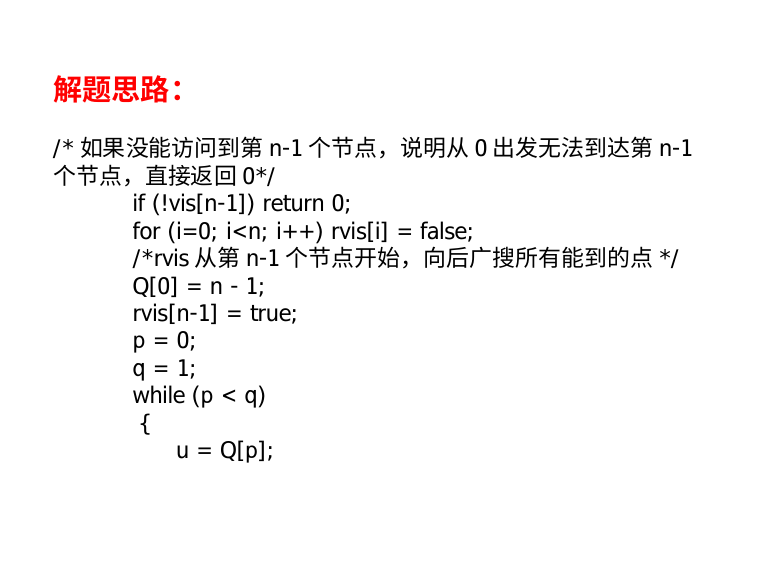

# 解题思路：
/*如果没能访问到第n-1个节点，说明从0出发无法到达第n-1个节点，直接返回0*/
           if (!vis[n-1]) return 0;
           for (i=0; i<n; i++) rvis[i] = false;
           /*rvis从第n-1个节点开始，向后广搜所有能到的点*/
           Q[0] = n - 1;
           rvis[n-1] = true;
           p = 0;
           q = 1;
           while (p < q)
            {
                 u = Q[p];